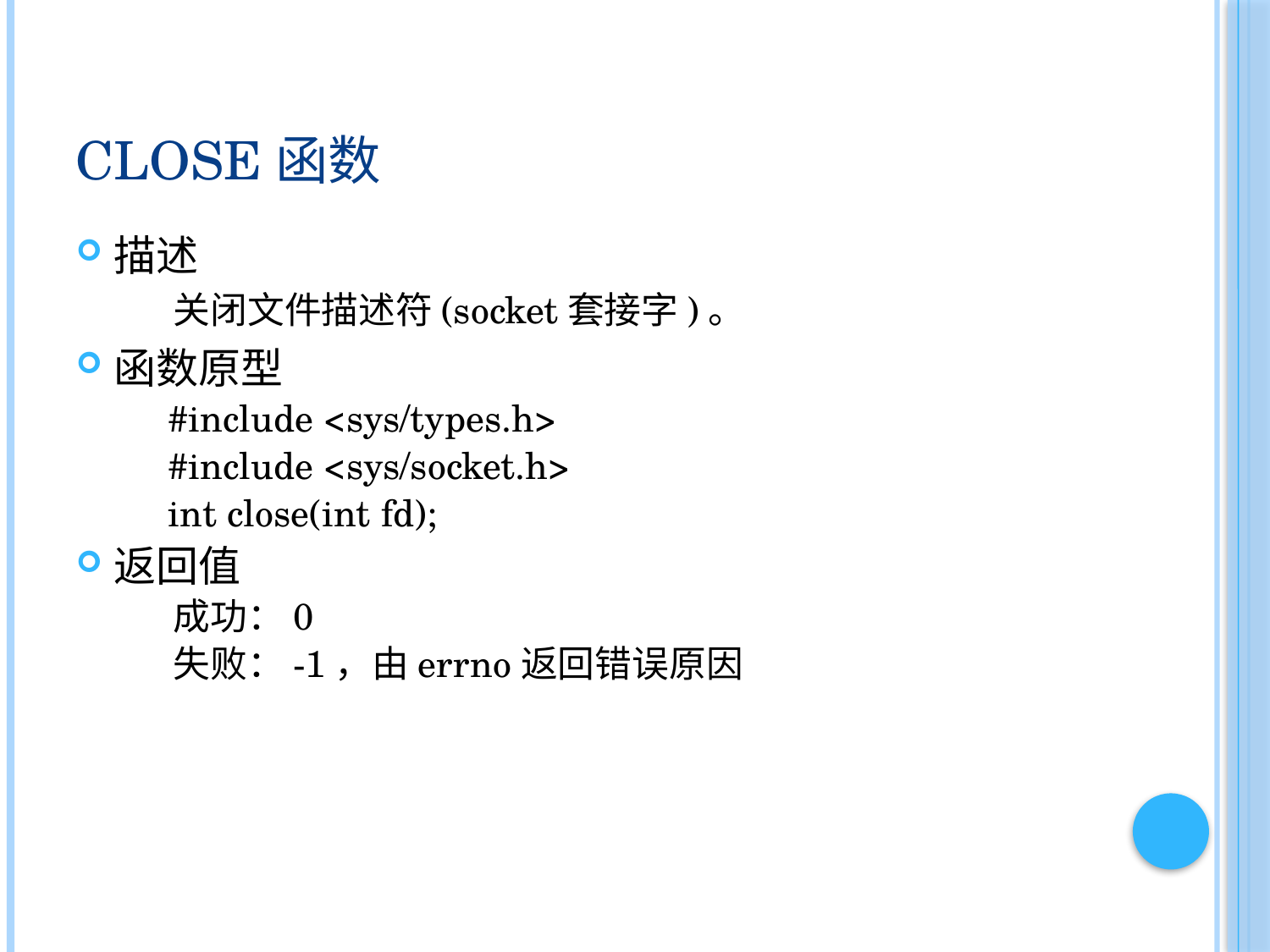

# close函数
描述
    关闭文件描述符(socket套接字)。
函数原型
    #include <sys/types.h>
    #include <sys/socket.h>
    int close(int fd);
返回值
    成功：0
    失败：-1，由errno返回错误原因